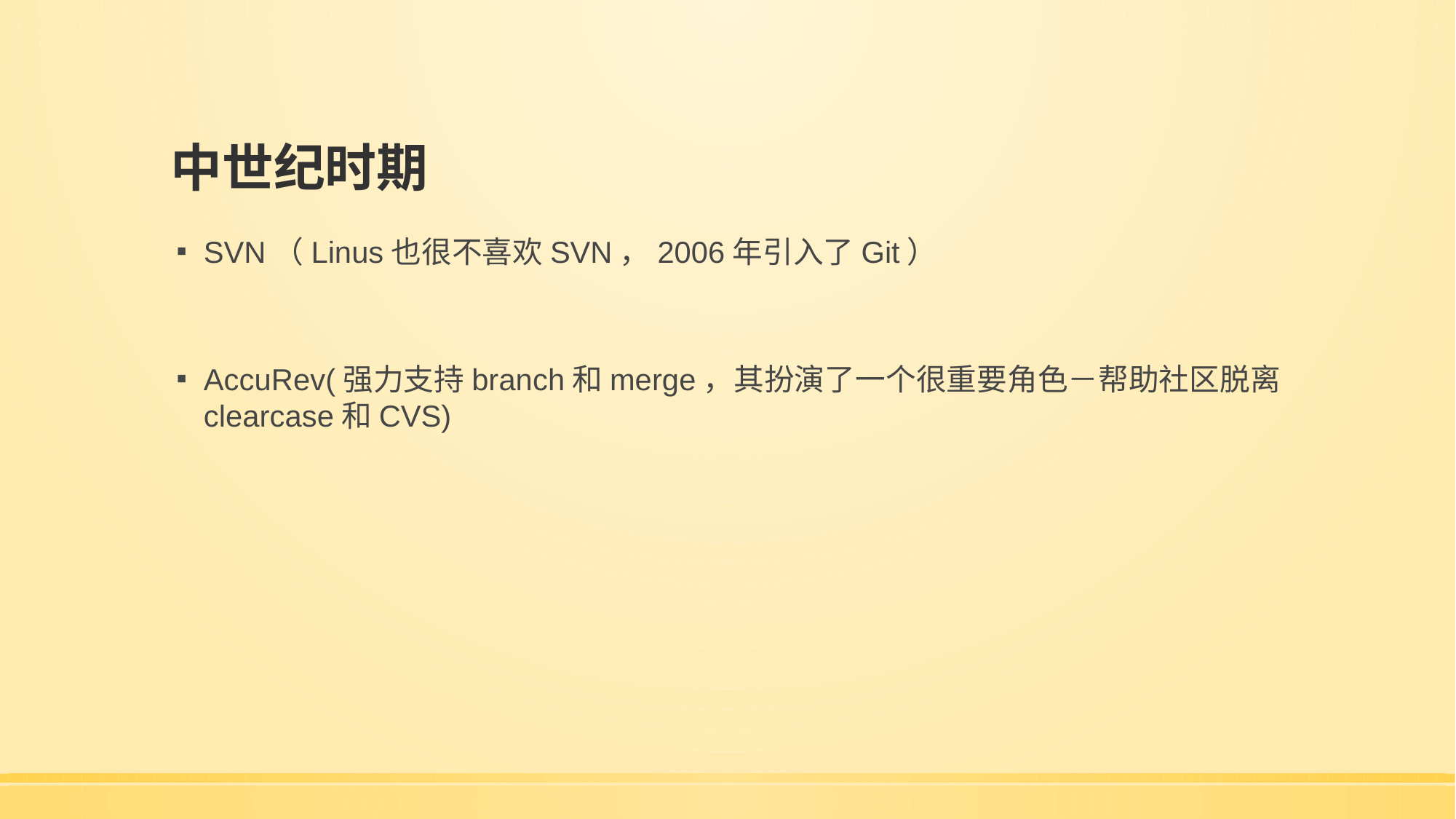

# 中世纪时期
SVN（Linus也很不喜欢SVN，2006年引入了Git）

AccuRev(强力支持branch和merge，其扮演了一个很重要角色－帮助社区脱离clearcase和CVS)